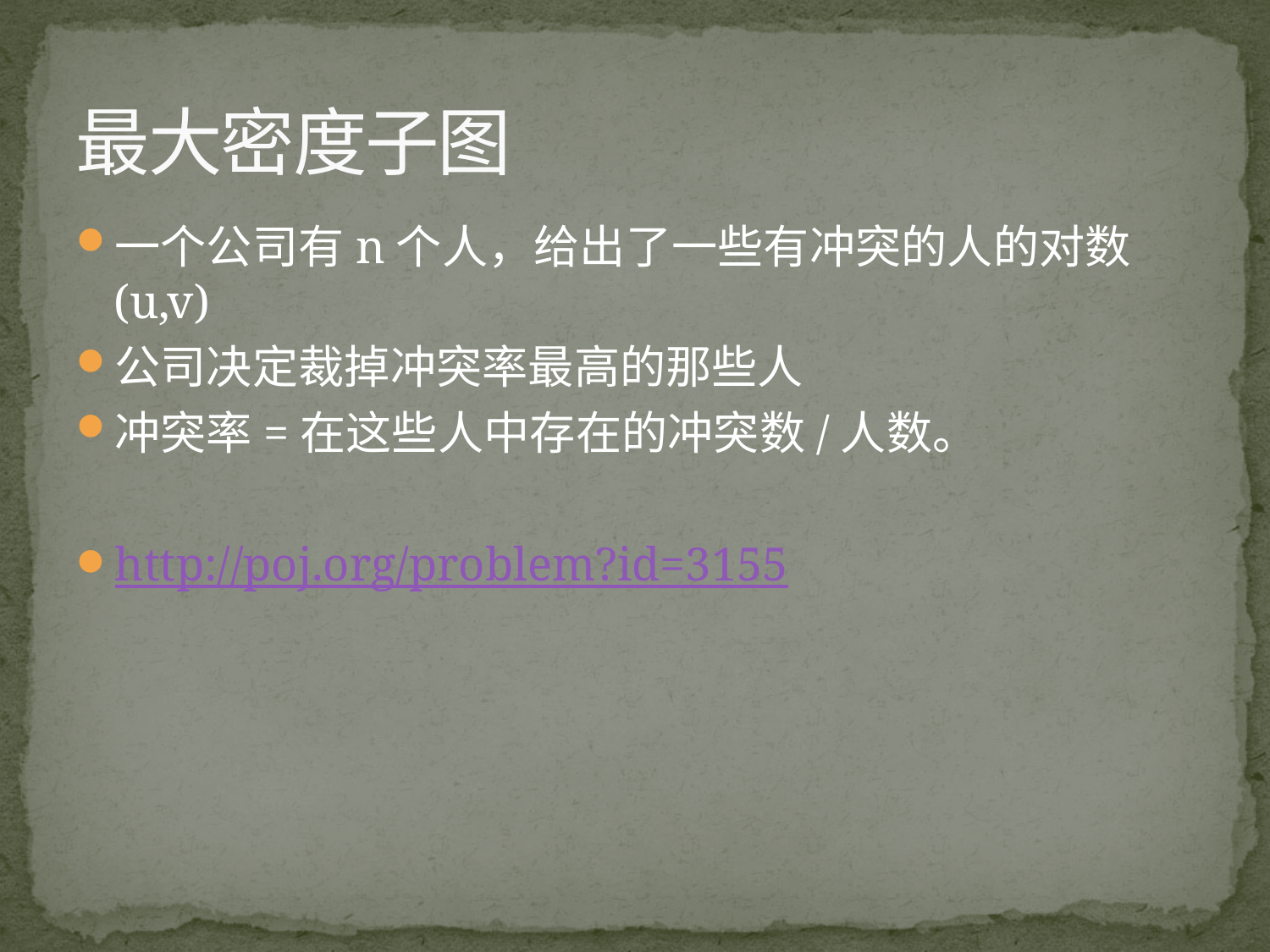

# 最大密度子图
一个公司有n个人，给出了一些有冲突的人的对数(u,v)
公司决定裁掉冲突率最高的那些人
冲突率=在这些人中存在的冲突数/人数。

http://poj.org/problem?id=3155